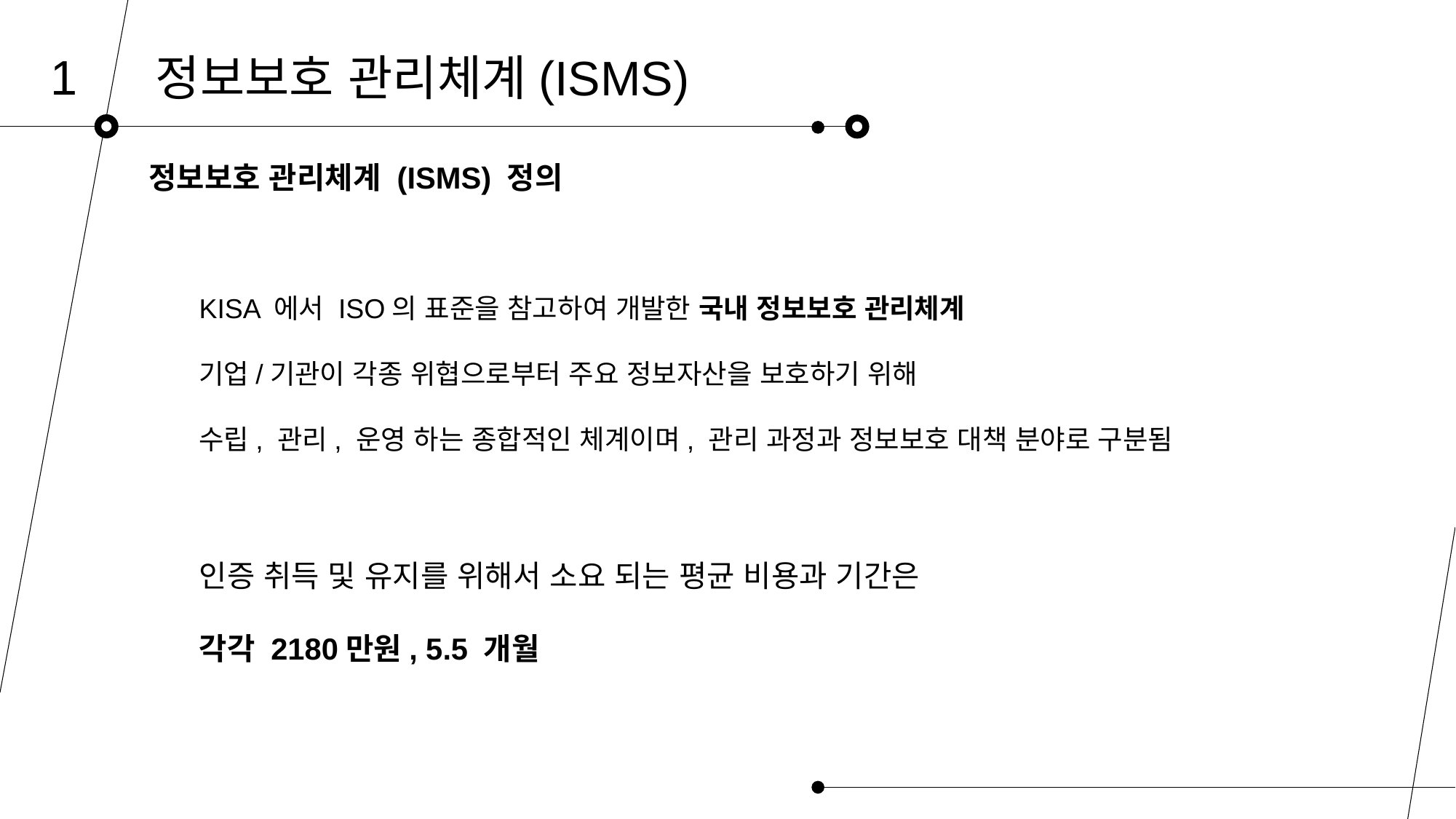

1
정보보호 관리체계(ISMS)
정보보호 관리체계 (ISMS) 정의
KISA 에서 ISO의 표준을 참고하여 개발한 국내 정보보호 관리체계
기업/기관이 각종 위협으로부터 주요 정보자산을 보호하기 위해
수립, 관리, 운영 하는 종합적인 체계이며, 관리 과정과 정보보호 대책 분야로 구분됨

인증 취득 및 유지를 위해서 소요 되는 평균 비용과 기간은
각각 2180만원, 5.5 개월